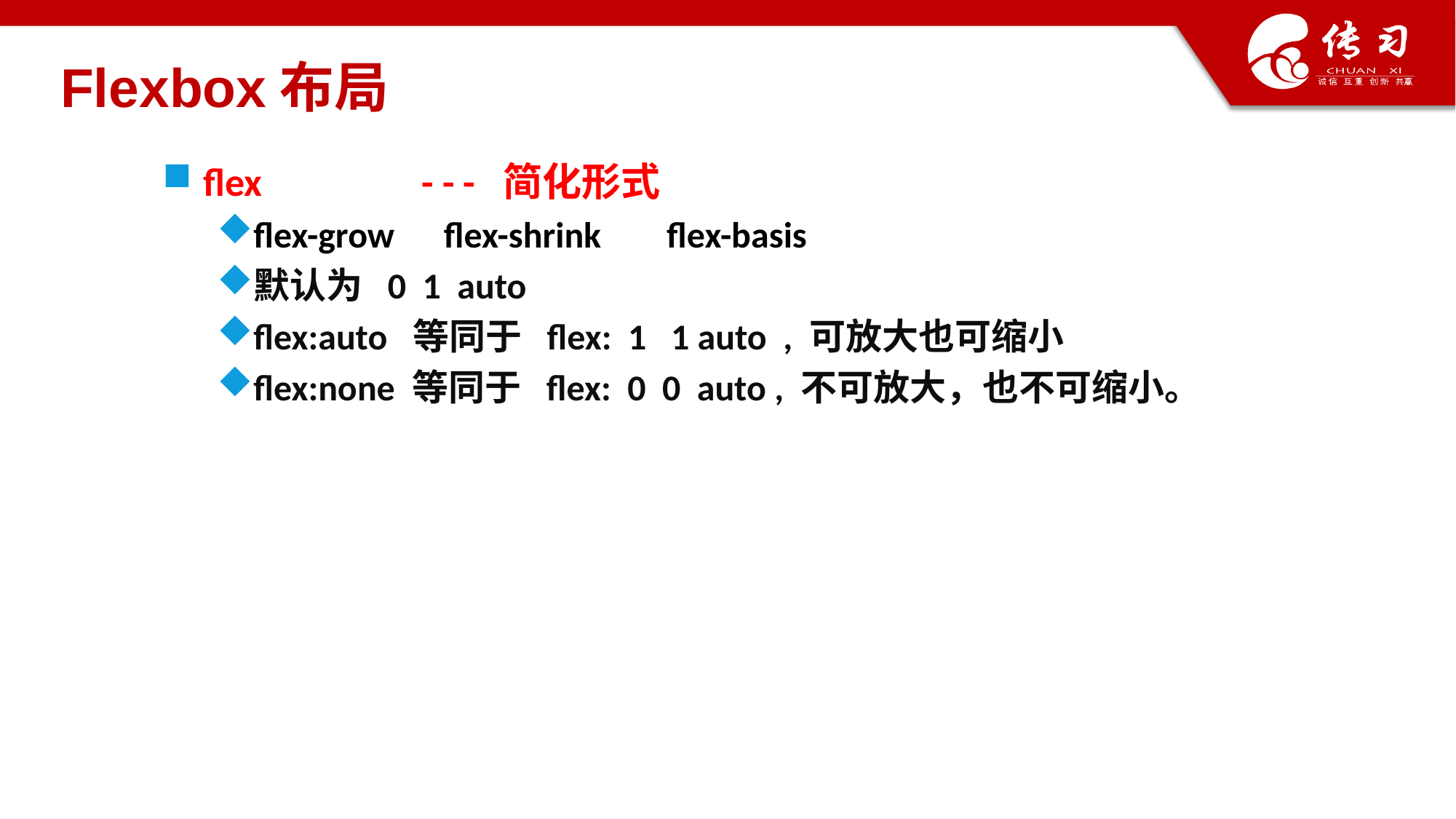

# Flexbox布局
flex  		- - -  简化形式
flex-grow      flex-shrink        flex-basis
默认为  0  1  auto
flex:auto  等同于  flex:  1   1 auto  , 可放大也可缩小
flex:none 等同于  flex:  0  0  auto , 不可放大，也不可缩小。